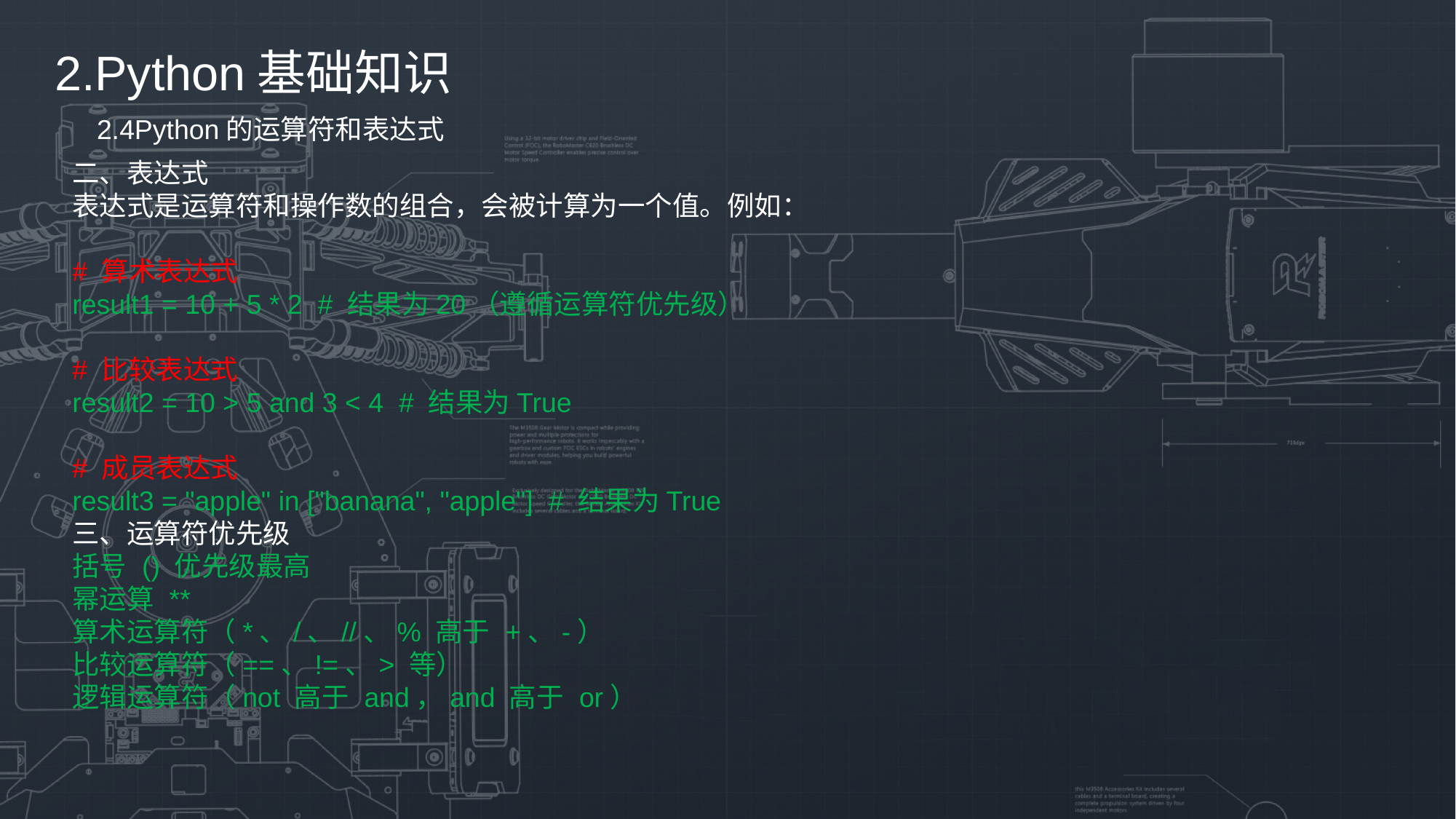

2.Python基础知识
2.4Python的运算符和表达式
二、表达式
表达式是运算符和操作数的组合，会被计算为一个值。例如：

# 算术表达式
result1 = 10 + 5 * 2  # 结果为20（遵循运算符优先级）

# 比较表达式
result2 = 10 > 5 and 3 < 4  # 结果为True

# 成员表达式
result3 = "apple" in ["banana", "apple"]  # 结果为True
三、运算符优先级
括号 () 优先级最高
幂运算 **
算术运算符（*、/、//、% 高于 +、-）
比较运算符（==、!=、> 等）
逻辑运算符（not 高于 and，and 高于 or）